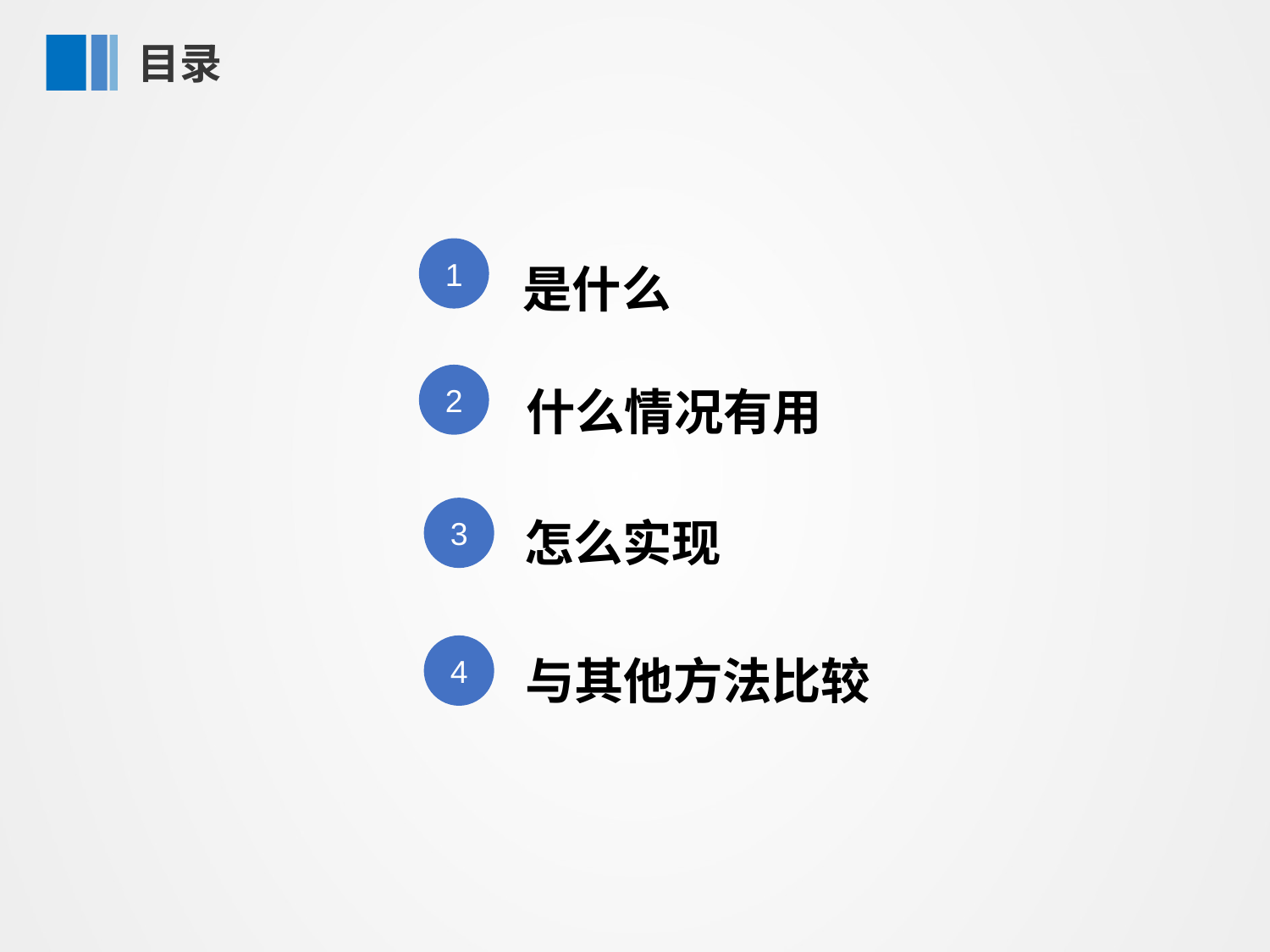

目录

第一部分
是什么
1
什么情况有用
2
怎么实现
3
与其他方法比较
4